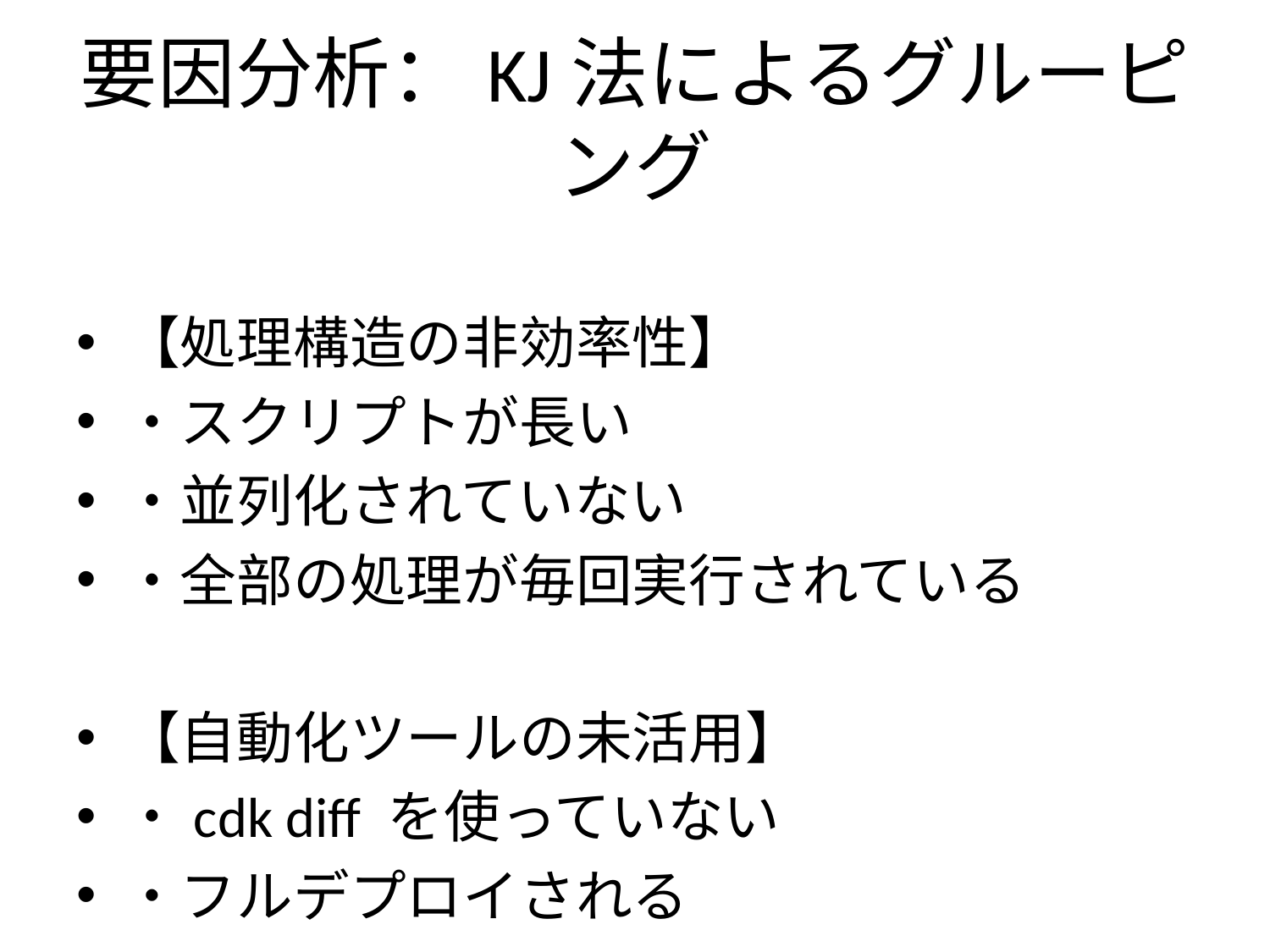

# 要因分析：KJ法によるグルーピング

【処理構造の非効率性】
・スクリプトが長い
・並列化されていない
・全部の処理が毎回実行されている

【自動化ツールの未活用】
・cdk diff を使っていない
・フルデプロイされる

【外部環境要因】
・AWS側の応答が遅い
・CloudFormation処理に時間がかかる

【人的要因】
・スクリプト終了後の反応が遅れる
・手動操作による手間とやり直し